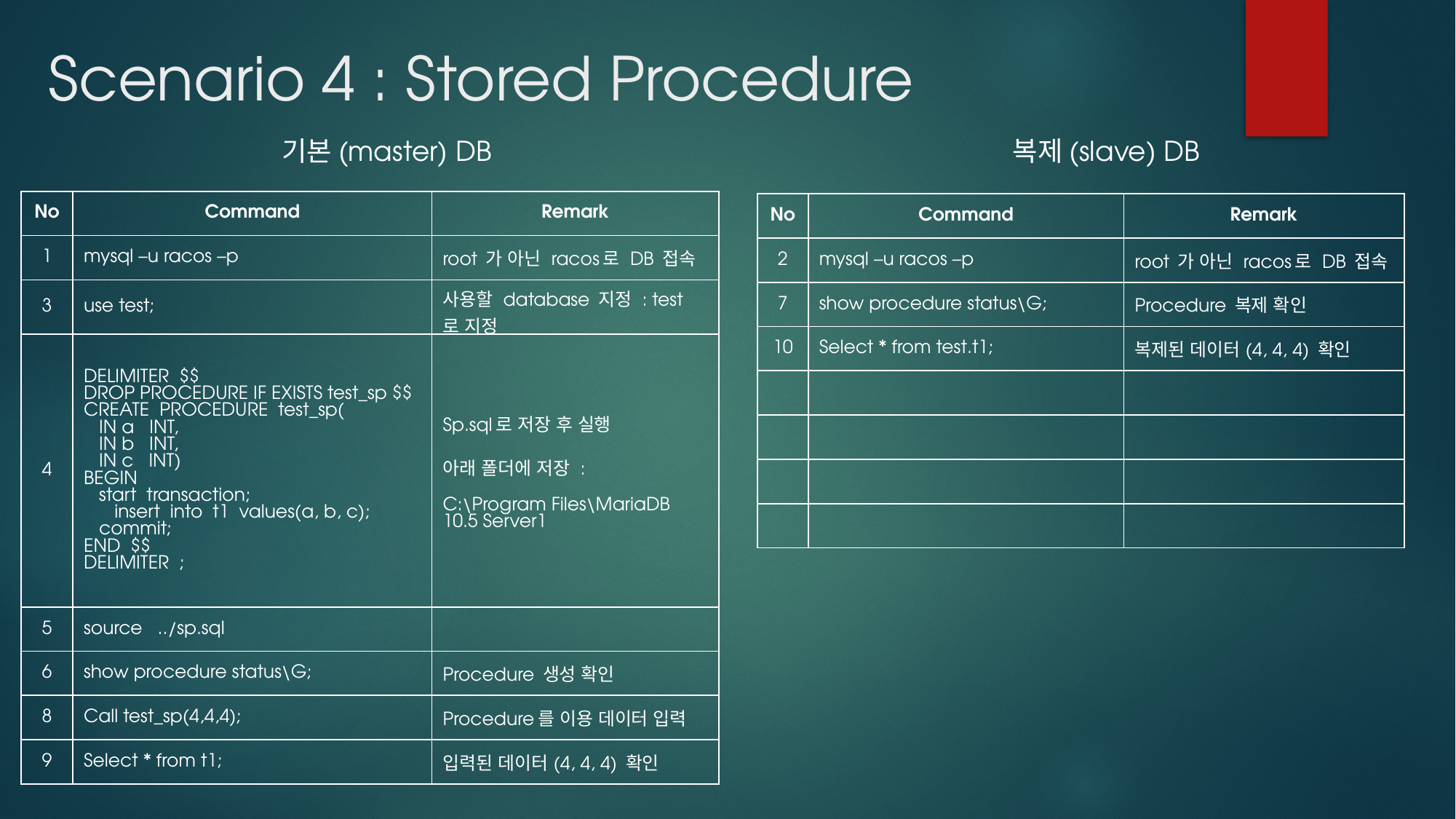

# Scenario 4 : Stored Procedure
복제(slave) DB
기본(master) DB
| No | Command | Remark |
| --- | --- | --- |
| 1 | mysql –u racos –p | root 가 아닌 racos로 DB 접속 |
| 3 | use test; | 사용할 database 지정 : test 로 지정 |
| 4 | DELIMITER $$ DROP PROCEDURE IF EXISTS test\_sp $$ CREATE PROCEDURE test\_sp( IN a INT, IN b INT, IN c INT) BEGIN start transaction; insert into t1 values(a, b, c); commit; END $$ DELIMITER ; | Sp.sql로 저장 후 실행 아래 폴더에 저장 : C:\Program Files\MariaDB 10.5 Server1 |
| 5 | source ../sp.sql |  |
| 6 | show procedure status\G; | Procedure 생성 확인 |
| 8 | Call test\_sp(4,4,4); | Procedure를 이용 데이터 입력 |
| 9 | Select \* from t1; | 입력된 데이터(4, 4, 4) 확인 |
| No | Command | Remark |
| --- | --- | --- |
| 2 | mysql –u racos –p | root 가 아닌 racos로 DB 접속 |
| 7 | show procedure status\G; | Procedure 복제 확인 |
| 10 | Select \* from test.t1; | 복제된 데이터(4, 4, 4) 확인 |
|  |  |  |
|  |  |  |
|  |  |  |
|  |  |  |